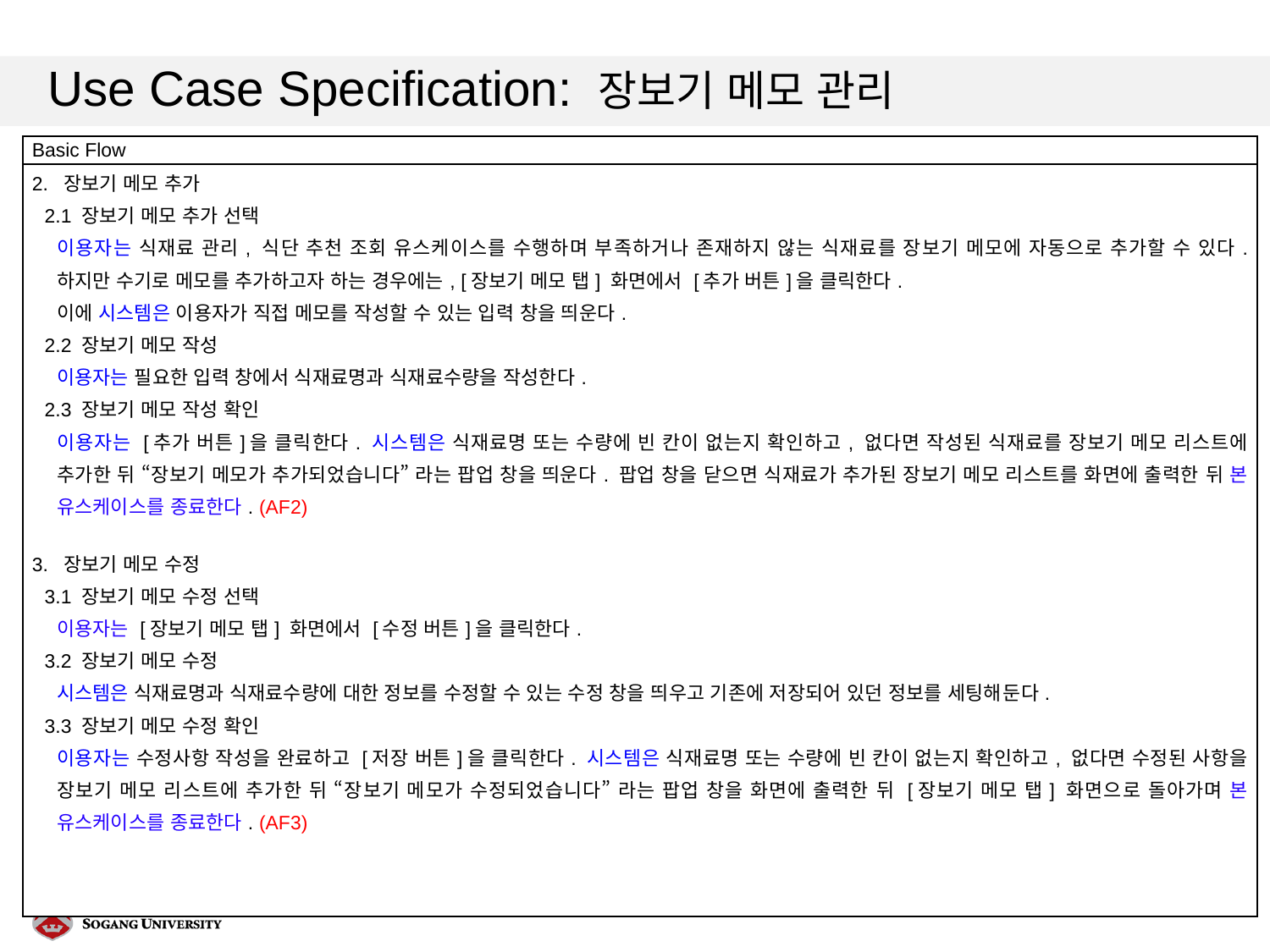

# Use Case Specification: 장보기 메모 관리
| Basic Flow |
| --- |
| 장보기 메모 추가 2.1 장보기 메모 추가 선택 이용자는 식재료 관리, 식단 추천 조회 유스케이스를 수행하며 부족하거나 존재하지 않는 식재료를 장보기 메모에 자동으로 추가할 수 있다. 하지만 수기로 메모를 추가하고자 하는 경우에는, [장보기 메모 탭] 화면에서 [추가 버튼]을 클릭한다. 이에 시스템은 이용자가 직접 메모를 작성할 수 있는 입력 창을 띄운다. 2.2 장보기 메모 작성 이용자는 필요한 입력 창에서 식재료명과 식재료수량을 작성한다. 2.3 장보기 메모 작성 확인 이용자는 [추가 버튼]을 클릭한다. 시스템은 식재료명 또는 수량에 빈 칸이 없는지 확인하고, 없다면 작성된 식재료를 장보기 메모 리스트에 추가한 뒤 “장보기 메모가 추가되었습니다” 라는 팝업 창을 띄운다. 팝업 창을 닫으면 식재료가 추가된 장보기 메모 리스트를 화면에 출력한 뒤 본 유스케이스를 종료한다. (AF2) 장보기 메모 수정 3.1 장보기 메모 수정 선택 이용자는 [장보기 메모 탭] 화면에서 [수정 버튼]을 클릭한다. 3.2 장보기 메모 수정 시스템은 식재료명과 식재료수량에 대한 정보를 수정할 수 있는 수정 창을 띄우고 기존에 저장되어 있던 정보를 세팅해둔다. 3.3 장보기 메모 수정 확인 이용자는 수정사항 작성을 완료하고 [저장 버튼]을 클릭한다. 시스템은 식재료명 또는 수량에 빈 칸이 없는지 확인하고, 없다면 수정된 사항을 장보기 메모 리스트에 추가한 뒤 “장보기 메모가 수정되었습니다” 라는 팝업 창을 화면에 출력한 뒤 [장보기 메모 탭] 화면으로 돌아가며 본 유스케이스를 종료한다. (AF3) |